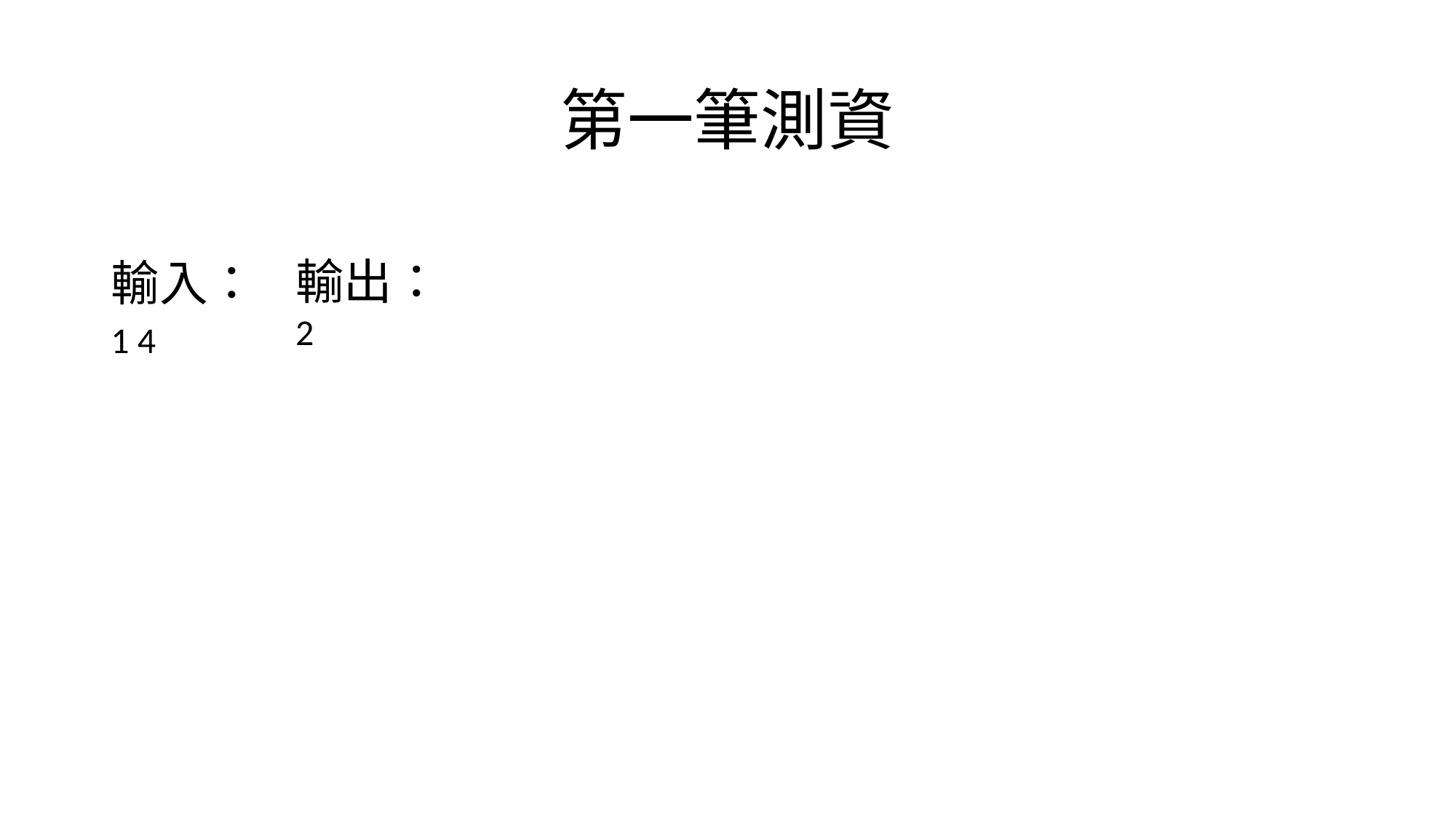

# 第一筆測資
輸出：
2

輸入：

1 4